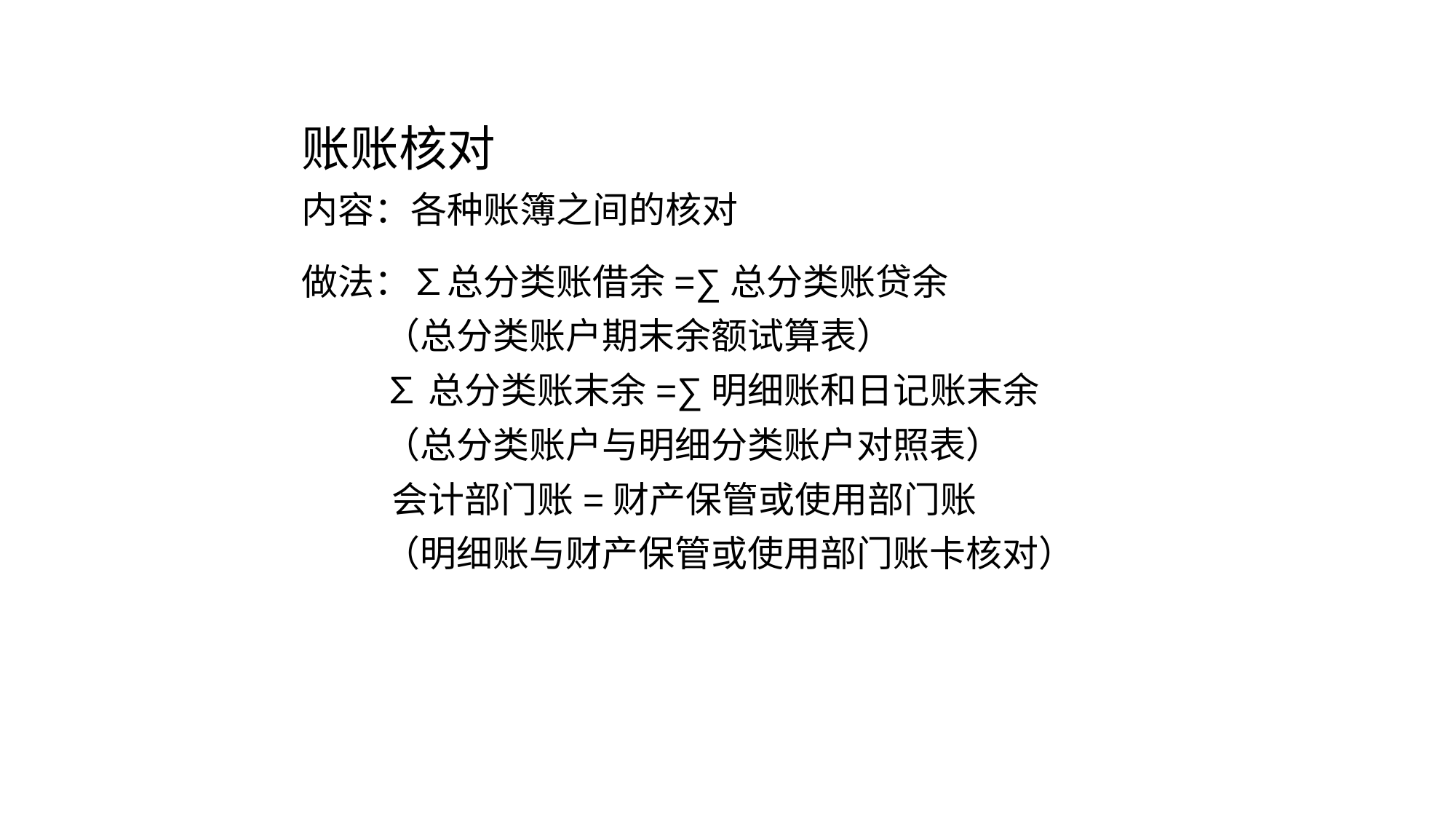

# 账账核对
内容：各种账簿之间的核对
做法：∑总分类账借余=∑总分类账贷余
         （总分类账户期末余额试算表）
          ∑总分类账末余=∑明细账和日记账末余
         （总分类账户与明细分类账户对照表）
          会计部门账=财产保管或使用部门账
         （明细账与财产保管或使用部门账卡核对）